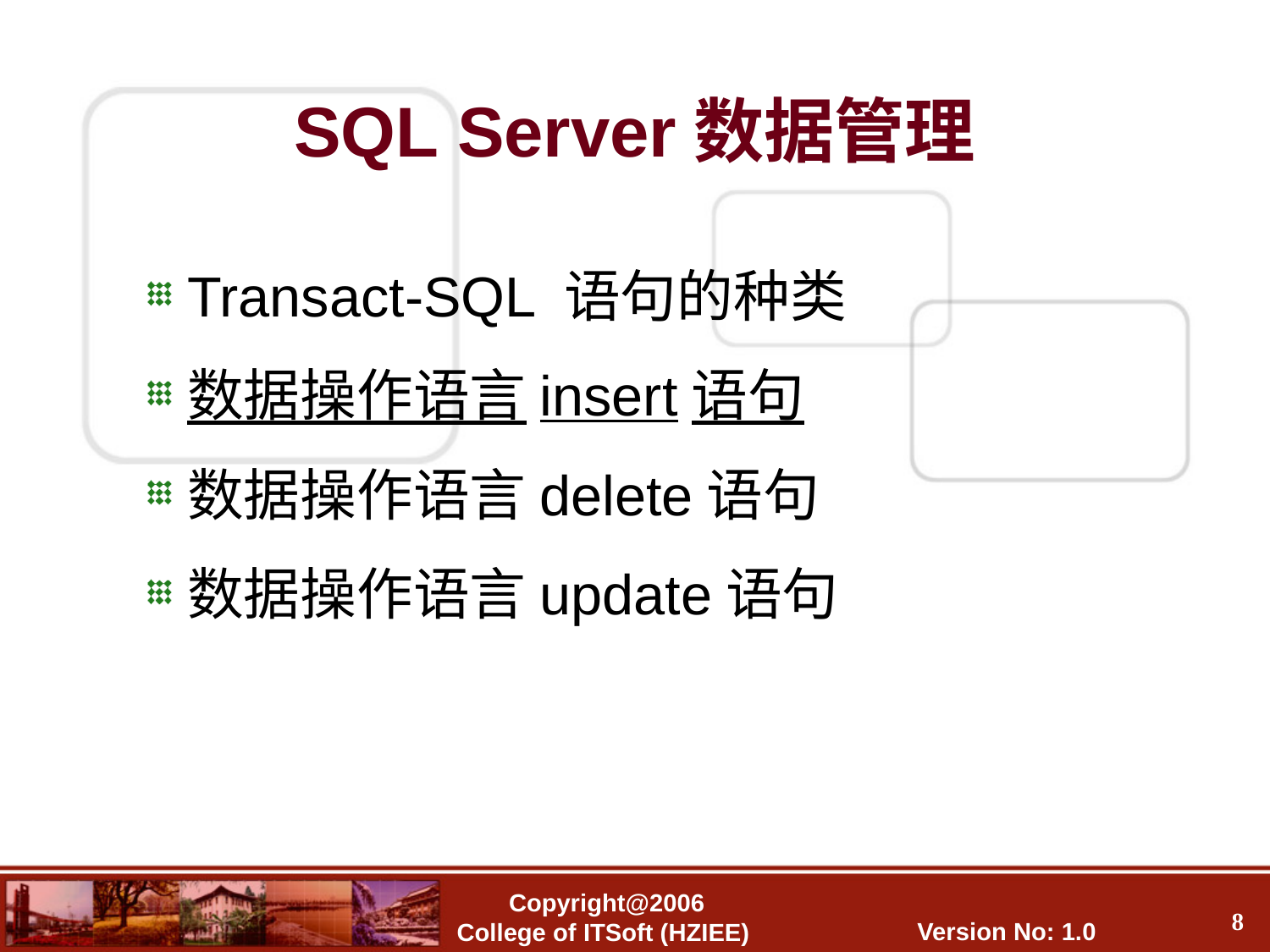

# SQL Server数据管理
Transact-SQL 语句的种类
数据操作语言insert语句
数据操作语言delete语句
数据操作语言update语句